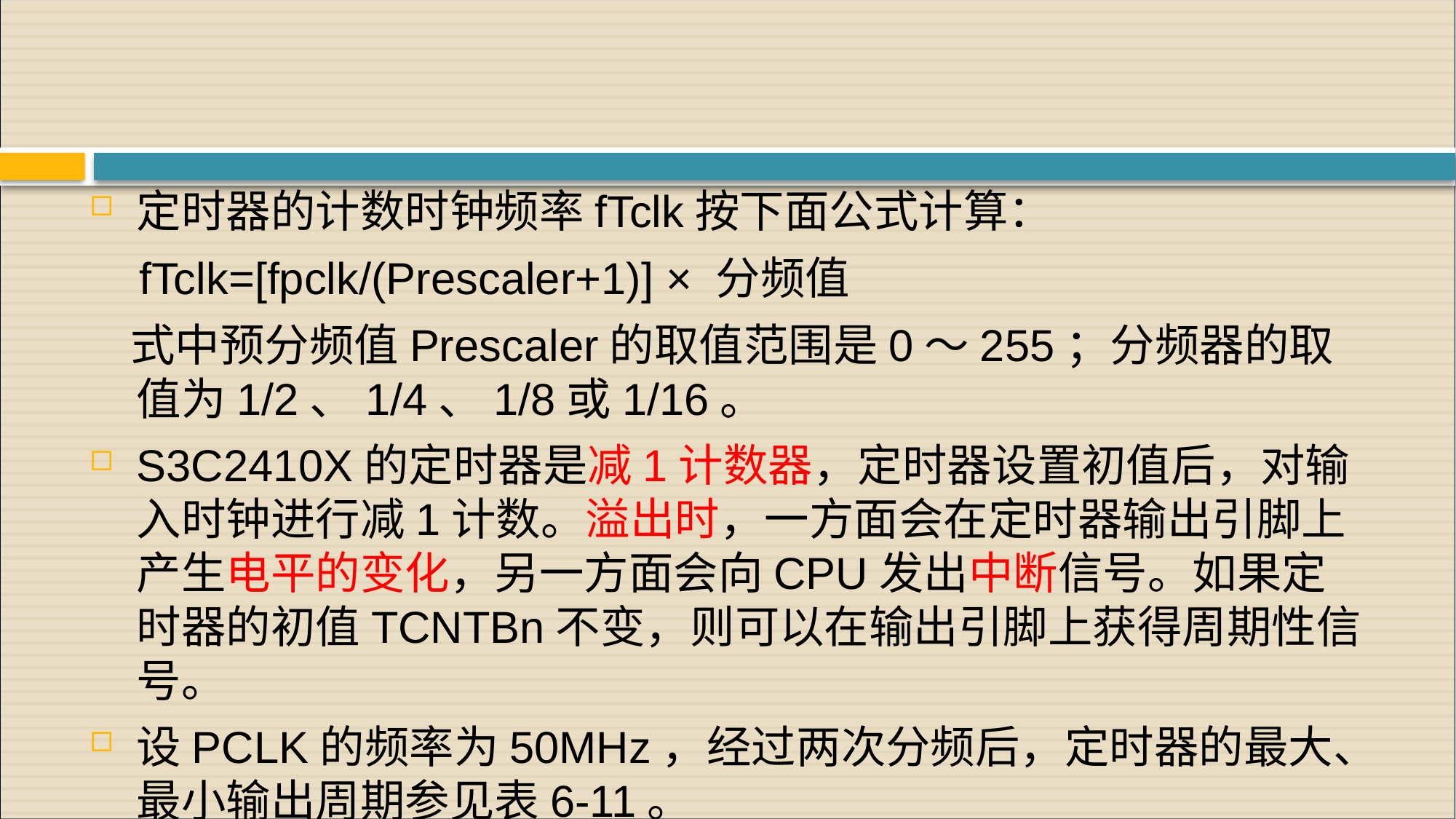

定时器的计数时钟频率fTclk按下面公式计算：
    fTclk=[fpclk/(Prescaler+1)] × 分频值
   式中预分频值Prescaler的取值范围是0～255；分频器的取值为1/2、1/4、1/8或1/16。
S3C2410X的定时器是减1计数器，定时器设置初值后，对输入时钟进行减1计数。溢出时，一方面会在定时器输出引脚上产生电平的变化，另一方面会向CPU发出中断信号。如果定时器的初值TCNTBn不变，则可以在输出引脚上获得周期性信号。
设PCLK的频率为50MHz，经过两次分频后，定时器的最大、最小输出周期参见表6-11。